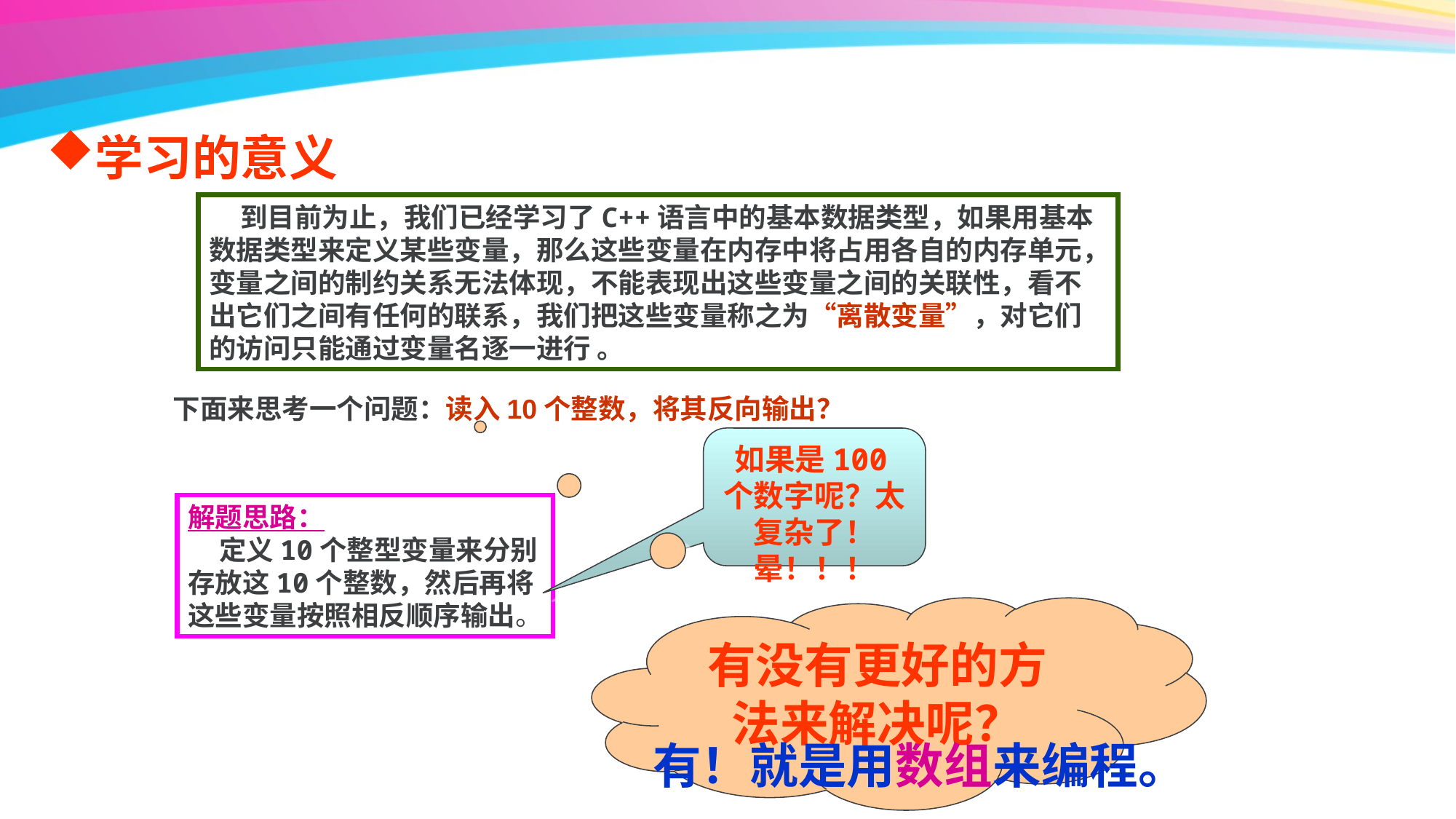

学习的意义
    到目前为止，我们已经学习了C++语言中的基本数据类型，如果用基本数据类型来定义某些变量，那么这些变量在内存中将占用各自的内存单元，变量之间的制约关系无法体现，不能表现出这些变量之间的关联性，看不出它们之间有任何的联系，我们把这些变量称之为“离散变量”，对它们的访问只能通过变量名逐一进行 。
下面来思考一个问题：读入10个整数，将其反向输出？
如果是100个数字呢？太复杂了！晕！！！
解题思路：
    定义10个整型变量来分别存放这10个整数，然后再将这些变量按照相反顺序输出。
有没有更好的方法来解决呢？
有！就是用数组来编程。